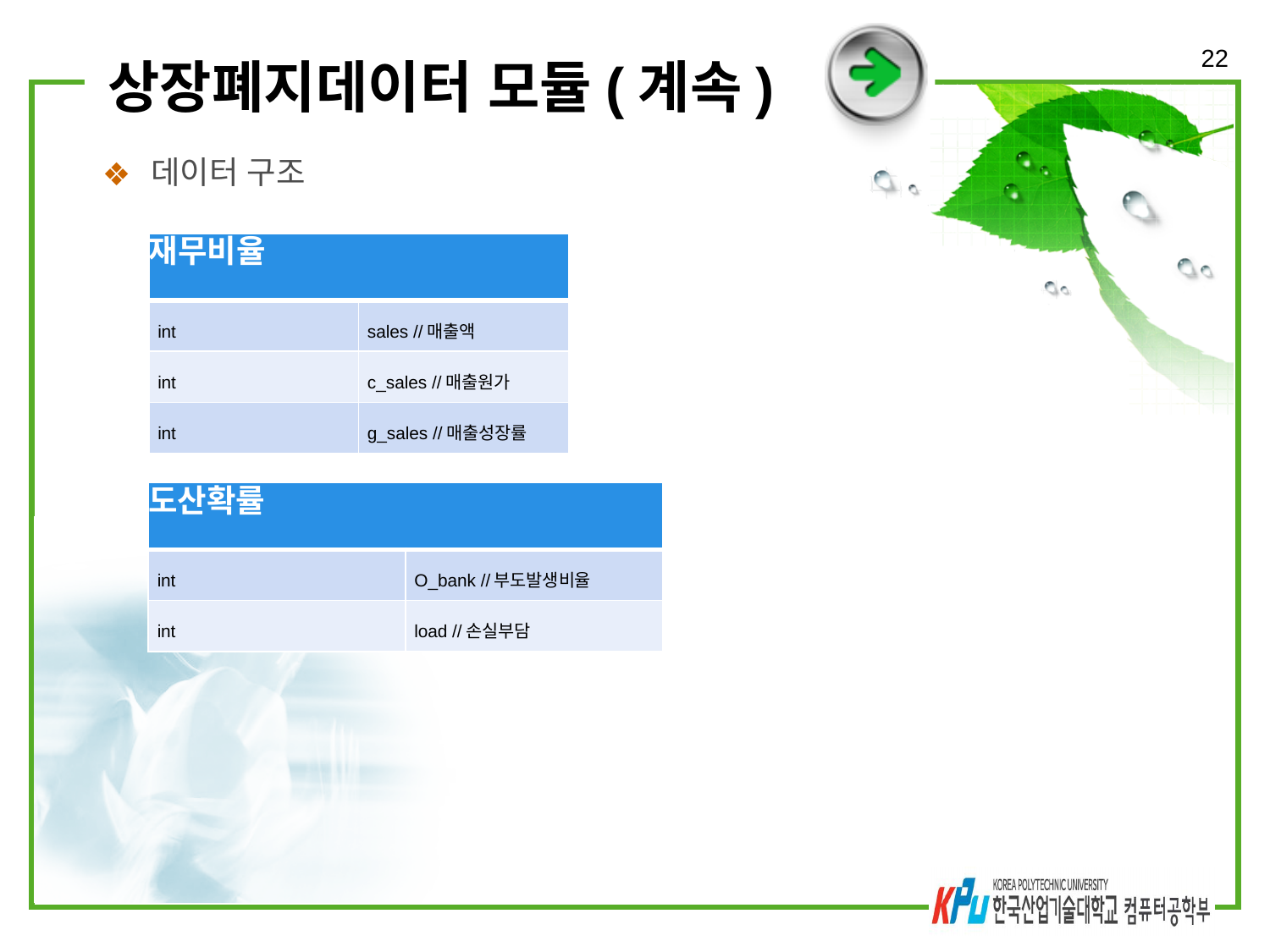

22
# 상장폐지데이터 모듈(계속)
데이터 구조
| 재무비율 |  |
| --- | --- |
| int | sales //매출액 |
| int | c\_sales //매출원가 |
| int | g\_sales //매출성장률 |
| 도산확률 |  |
| --- | --- |
| int | O\_bank //부도발생비율 |
| int | load //손실부담 |